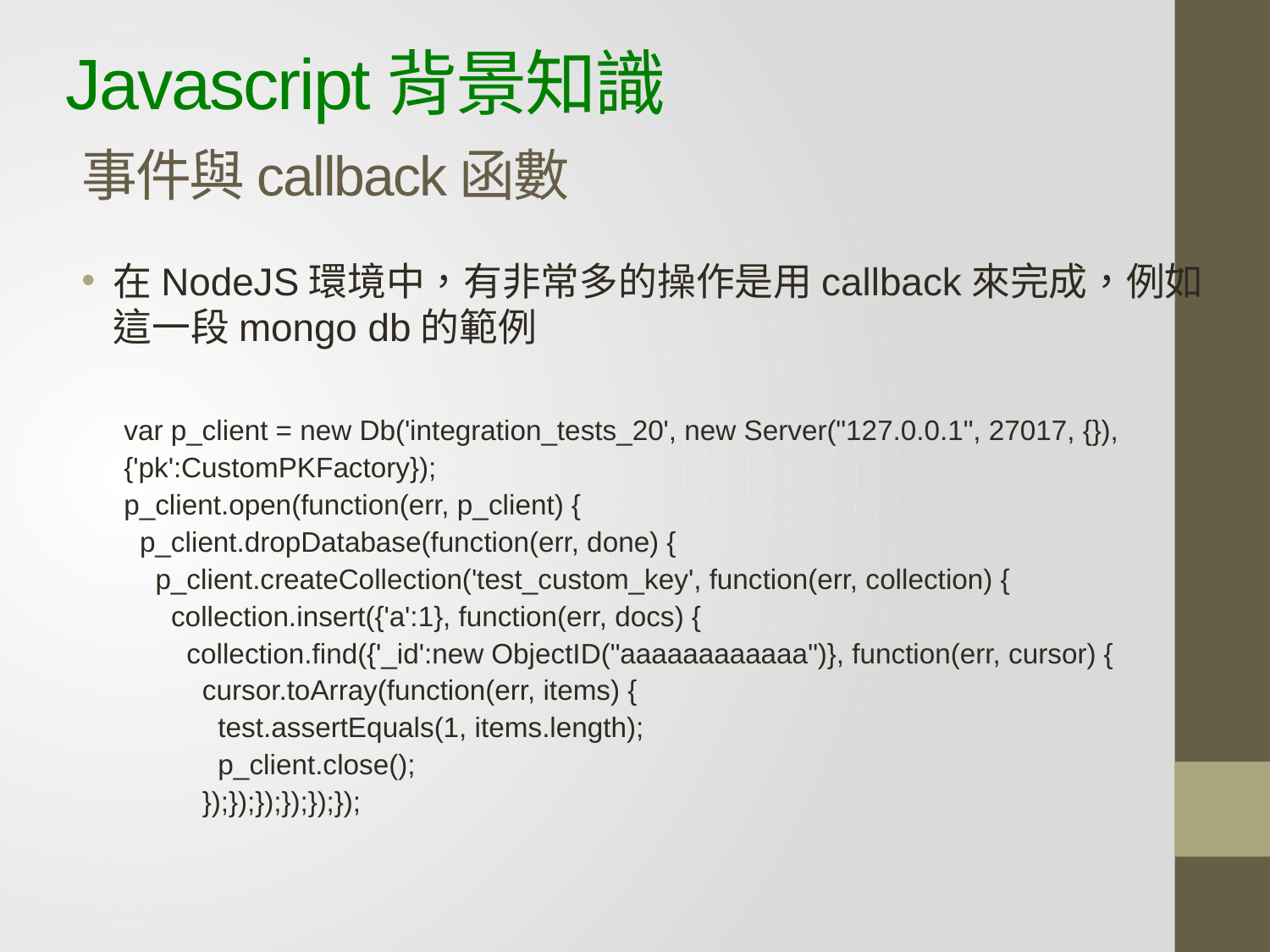

# Javascript背景知識 事件與callback函數

在NodeJS環境中，有非常多的操作是用callback來完成，例如這一段mongo db的範例
var p_client = new Db('integration_tests_20', new Server("127.0.0.1", 27017, {}), {'pk':CustomPKFactory});
p_client.open(function(err, p_client) {
  p_client.dropDatabase(function(err, done) {
    p_client.createCollection('test_custom_key', function(err, collection) {
      collection.insert({'a':1}, function(err, docs) {
        collection.find({'_id':new ObjectID("aaaaaaaaaaaa")}, function(err, cursor) {
          cursor.toArray(function(err, items) {
            test.assertEquals(1, items.length);
            p_client.close();
          });});});});});});